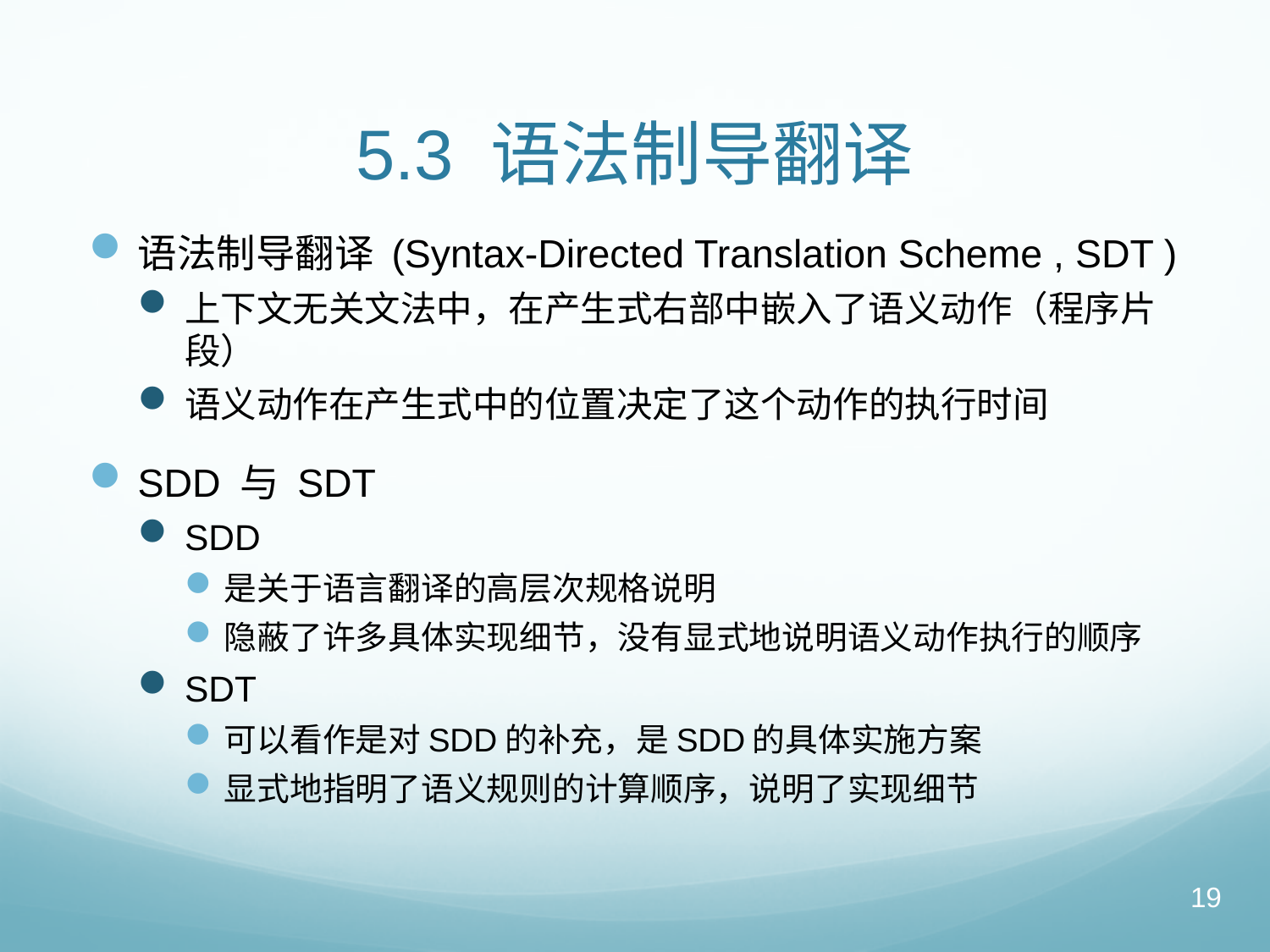

# 5.3 语法制导翻译
语法制导翻译 (Syntax-Directed Translation Scheme , SDT )
上下文无关文法中，在产生式右部中嵌入了语义动作（程序片段）
语义动作在产生式中的位置决定了这个动作的执行时间
SDD 与 SDT
SDD
是关于语言翻译的高层次规格说明
隐蔽了许多具体实现细节，没有显式地说明语义动作执行的顺序
SDT
可以看作是对SDD的补充，是SDD的具体实施方案
显式地指明了语义规则的计算顺序，说明了实现细节

19